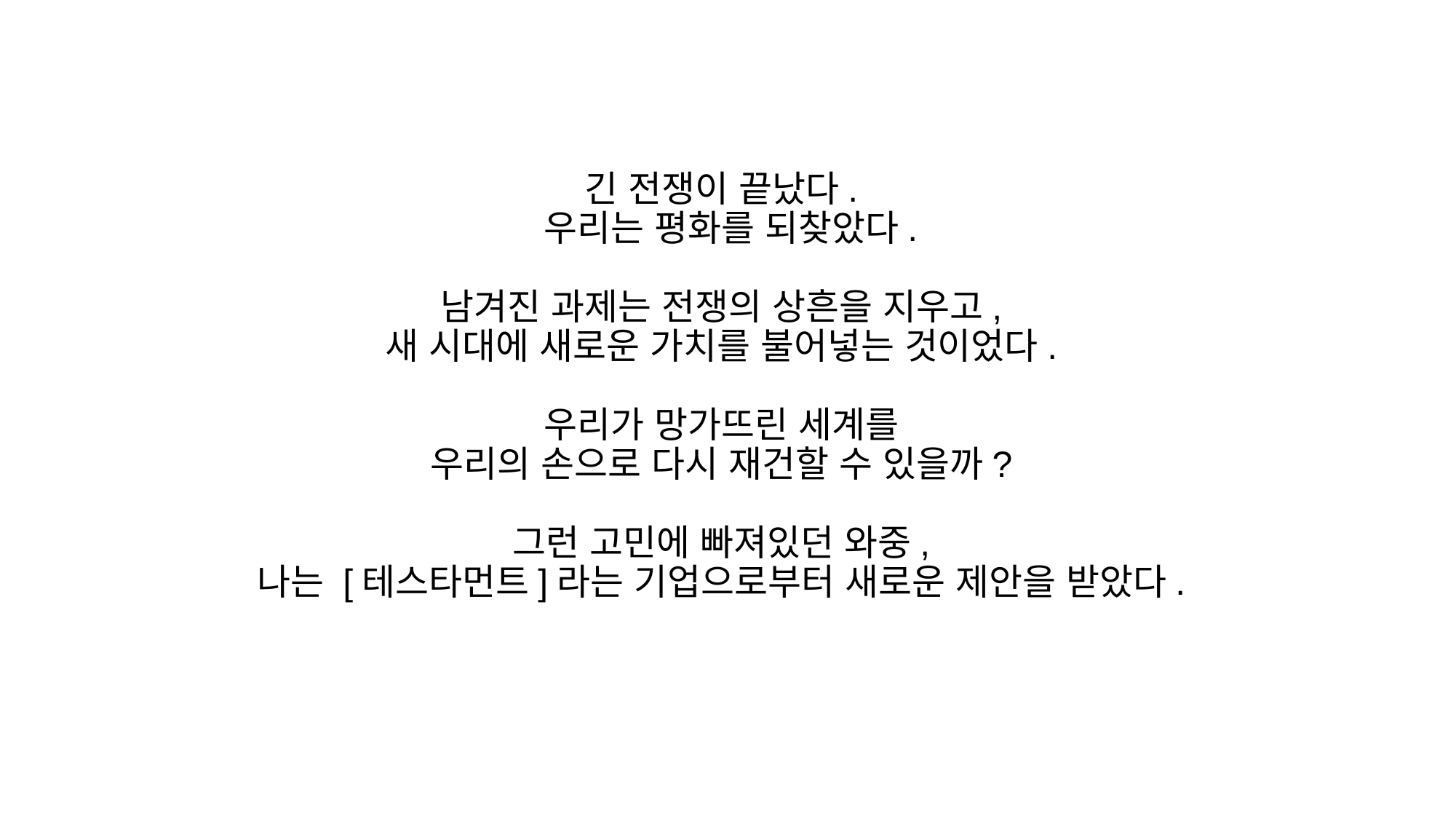

긴 전쟁이 끝났다.
 우리는 평화를 되찾았다.

남겨진 과제는 전쟁의 상흔을 지우고,
새 시대에 새로운 가치를 불어넣는 것이었다.

우리가 망가뜨린 세계를
우리의 손으로 다시 재건할 수 있을까?

그런 고민에 빠져있던 와중,
나는 [테스타먼트]라는 기업으로부터 새로운 제안을 받았다.